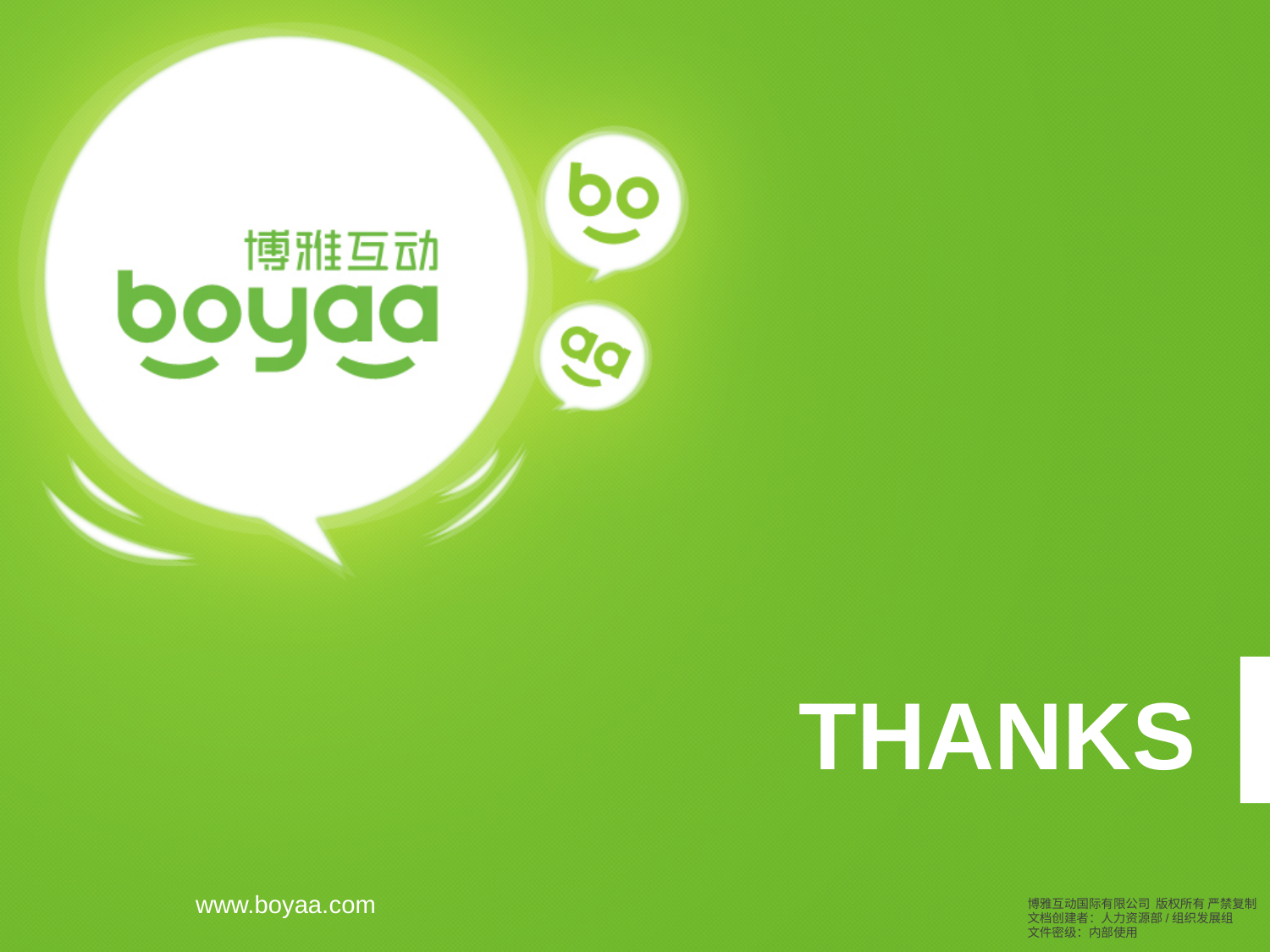

# THANKS
博雅互动国际有限公司  版权所有 严禁复制
文档创建者：人力资源部/组织发展组
文件密级：内部使用